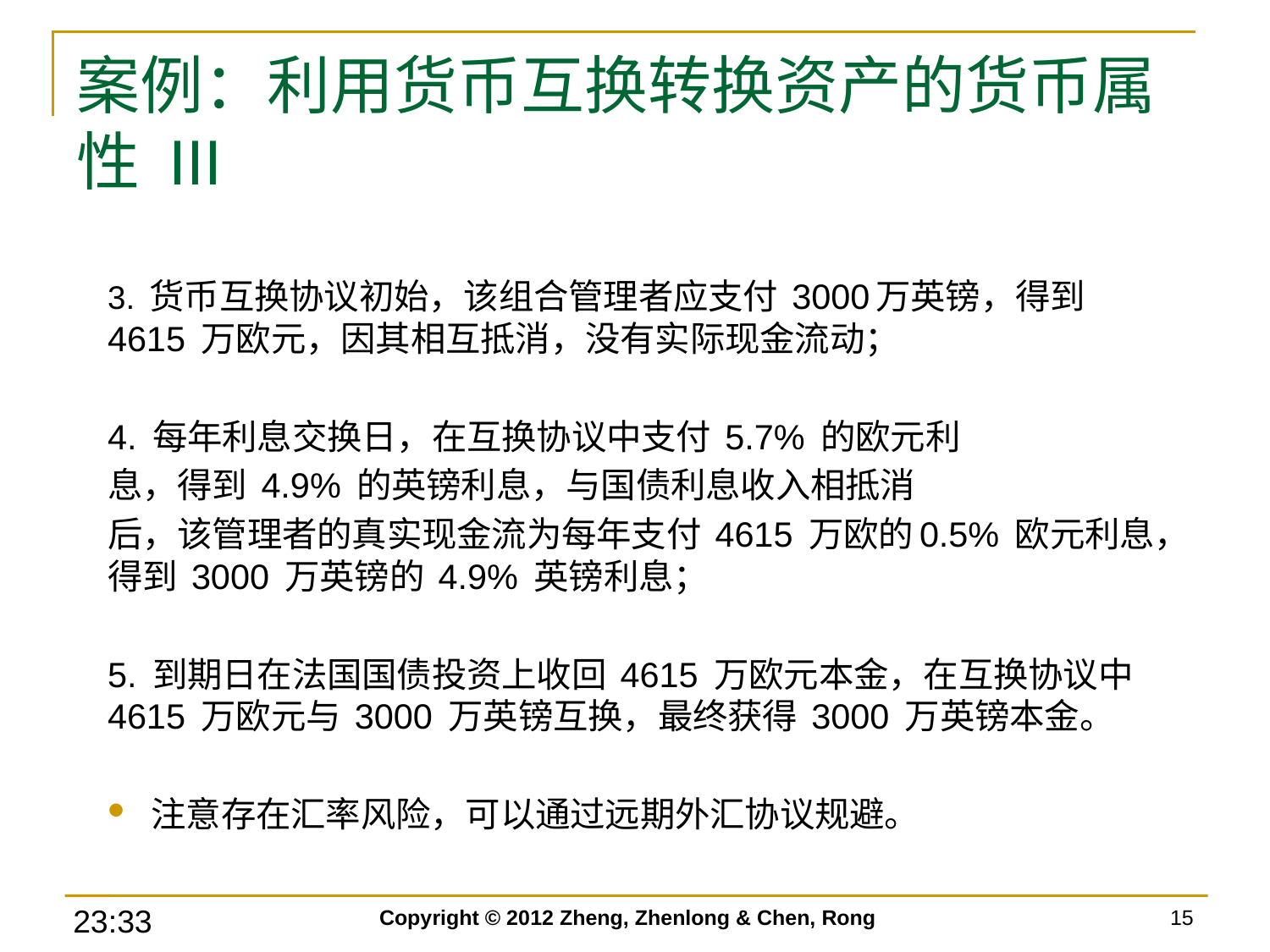

# 案例：利用货币互换转换资产的货币属性 III

3. 货币互换协议初始，该组合管理者应支付 3000万英镑，得到 4615 万欧元，因其相互抵消，没有实际现金流动；

4. 每年利息交换日，在互换协议中支付 5.7% 的欧元利
息，得到 4.9% 的英镑利息，与国债利息收入相抵消
后，该管理者的真实现金流为每年支付 4615 万欧的0.5% 欧元利息，得到 3000 万英镑的 4.9% 英镑利息；

5. 到期日在法国国债投资上收回 4615 万欧元本金，在互换协议中 4615 万欧元与 3000 万英镑互换，最终获得 3000 万英镑本金。

注意存在汇率风险，可以通过远期外汇协议规避。

Copyright © 2012 Zheng, Zhenlong & Chen, Rong
15